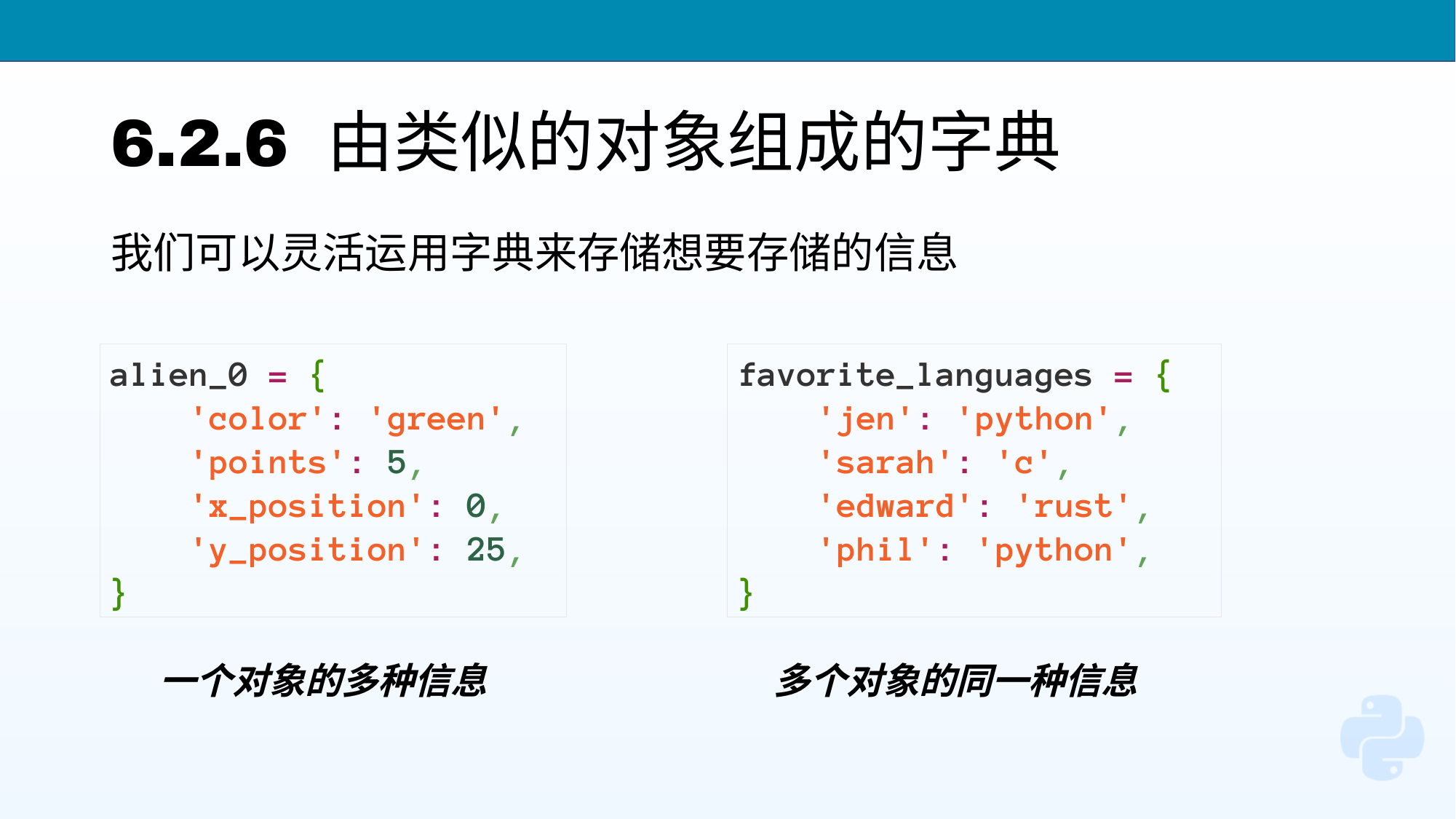

# 6.2.6 由类似的对象组成的字典
我们可以灵活运用字典来存储想要存储的信息
alien_0 = {
    'color': 'green',
    'points': 5,
    'x_position': 0,
    'y_position': 25,
}
favorite_languages = {
    'jen': 'python',
    'sarah': 'c',
    'edward': 'rust',
    'phil': 'python',
}
一个对象的多种信息
多个对象的同一种信息